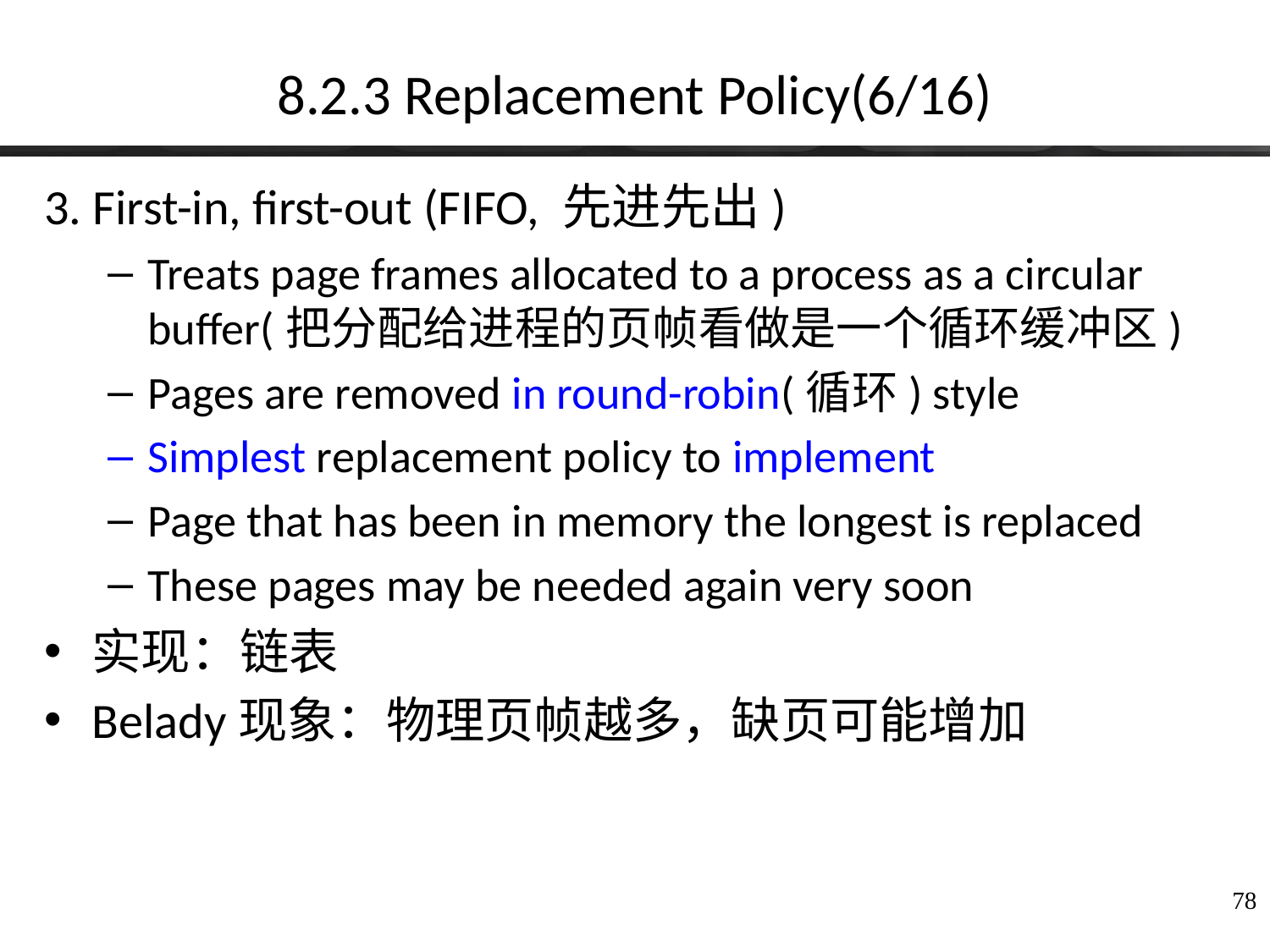

# 8.2.3 Replacement Policy(6/16)
3. First-in, first-out (FIFO, 先进先出)
Treats page frames allocated to a process as a circular buffer(把分配给进程的页帧看做是一个循环缓冲区)
Pages are removed in round-robin(循环) style
Simplest replacement policy to implement
Page that has been in memory the longest is replaced
These pages may be needed again very soon
实现：链表
Belady现象：物理页帧越多，缺页可能增加
78